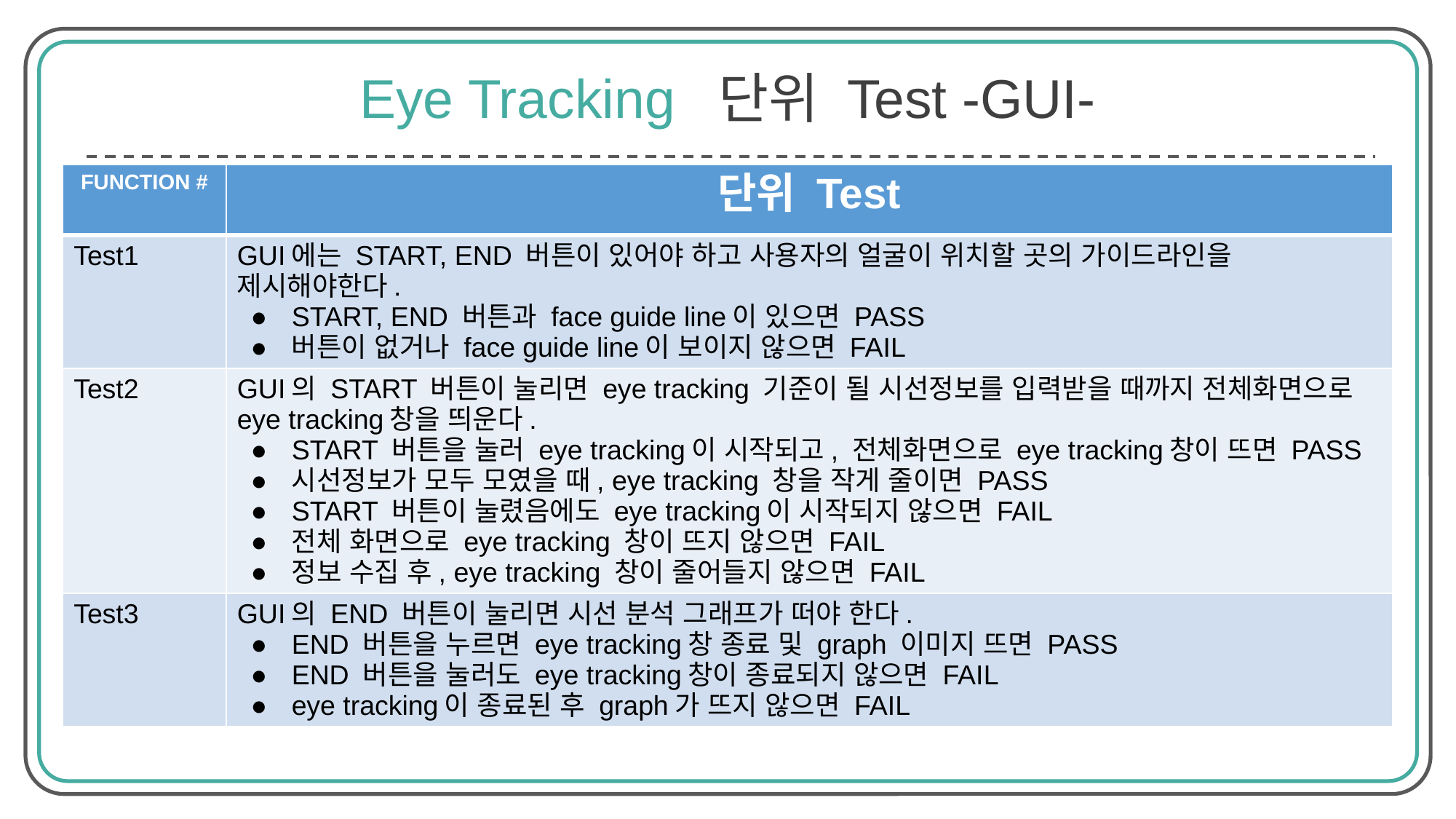

Eye Tracking  단위 Test -GUI-
| FUNCTION # | 단위 Test |
| --- | --- |
| Test1 | GUI에는 START, END 버튼이 있어야 하고 사용자의 얼굴이 위치할 곳의 가이드라인을 제시해야한다. START, END 버튼과 face guide line이 있으면 PASS 버튼이 없거나 face guide line이 보이지 않으면 FAIL |
| Test2 | GUI의 START 버튼이 눌리면 eye tracking 기준이 될 시선정보를 입력받을 때까지 전체화면으로 eye tracking창을 띄운다. START 버튼을 눌러 eye tracking이 시작되고, 전체화면으로 eye tracking창이 뜨면 PASS 시선정보가 모두 모였을 때, eye tracking 창을 작게 줄이면 PASS START 버튼이 눌렸음에도 eye tracking이 시작되지 않으면 FAIL 전체 화면으로 eye tracking 창이 뜨지 않으면 FAIL 정보 수집 후, eye tracking 창이 줄어들지 않으면 FAIL |
| Test3 | GUI의 END 버튼이 눌리면 시선 분석 그래프가 떠야 한다. END 버튼을 누르면 eye tracking창 종료 및 graph 이미지 뜨면 PASS END 버튼을 눌러도 eye tracking창이 종료되지 않으면 FAIL eye tracking이 종료된 후 graph가 뜨지 않으면 FAIL |